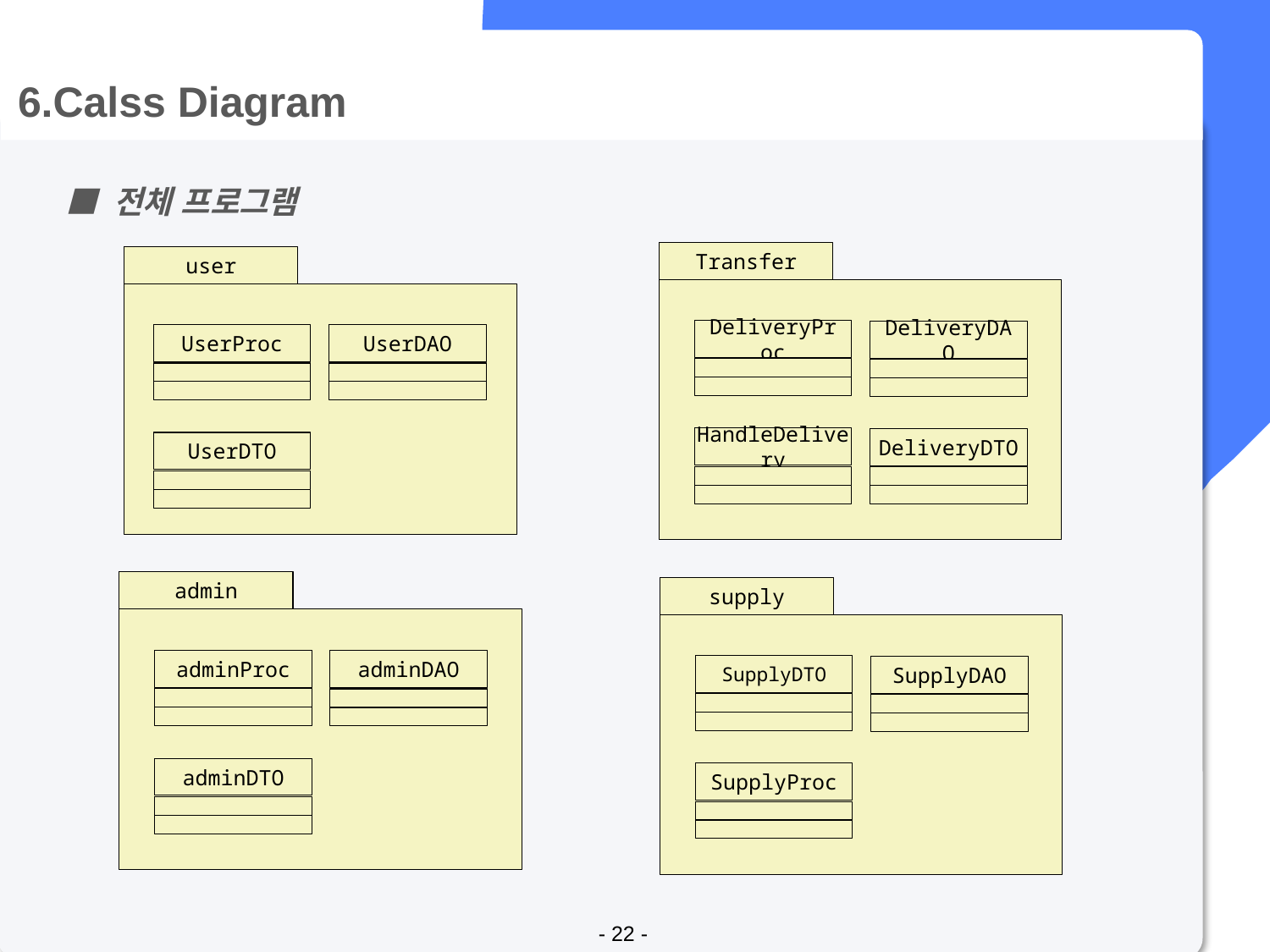

6.Calss Diagram

■ 전체 프로그램
Transfer

DeliveryProc

DeliveryDAO

HandleDelivery

DeliveryDTO

user

UserProc

UserDAO

UserDTO

admin

adminProc

adminDAO

adminDTO

supply

SupplyDTO

SupplyDAO

SupplyProc

- 22 -